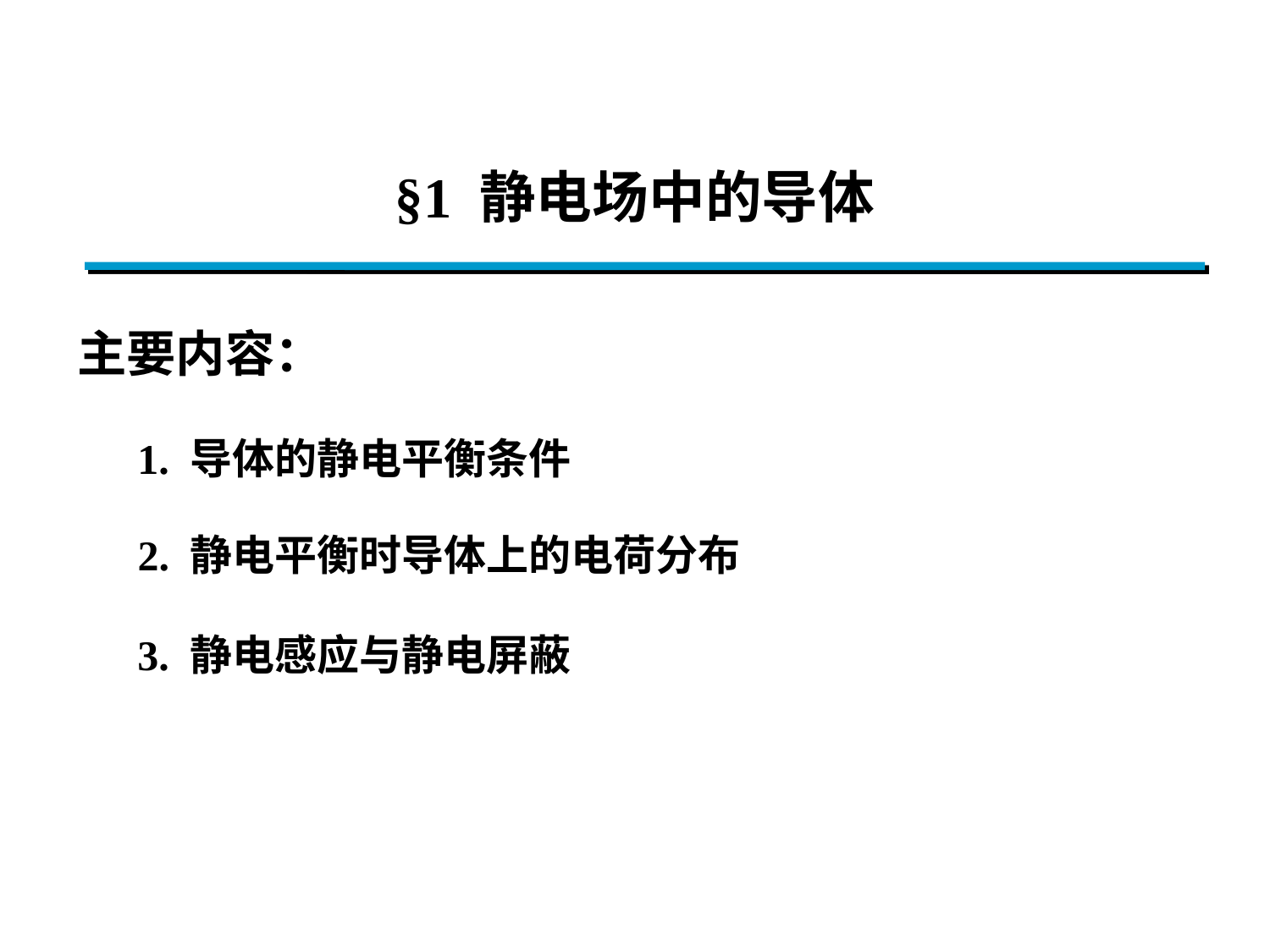

§1 静电场中的导体

主要内容：
1. 导体的静电平衡条件
2. 静电平衡时导体上的电荷分布
3. 静电感应与静电屏蔽